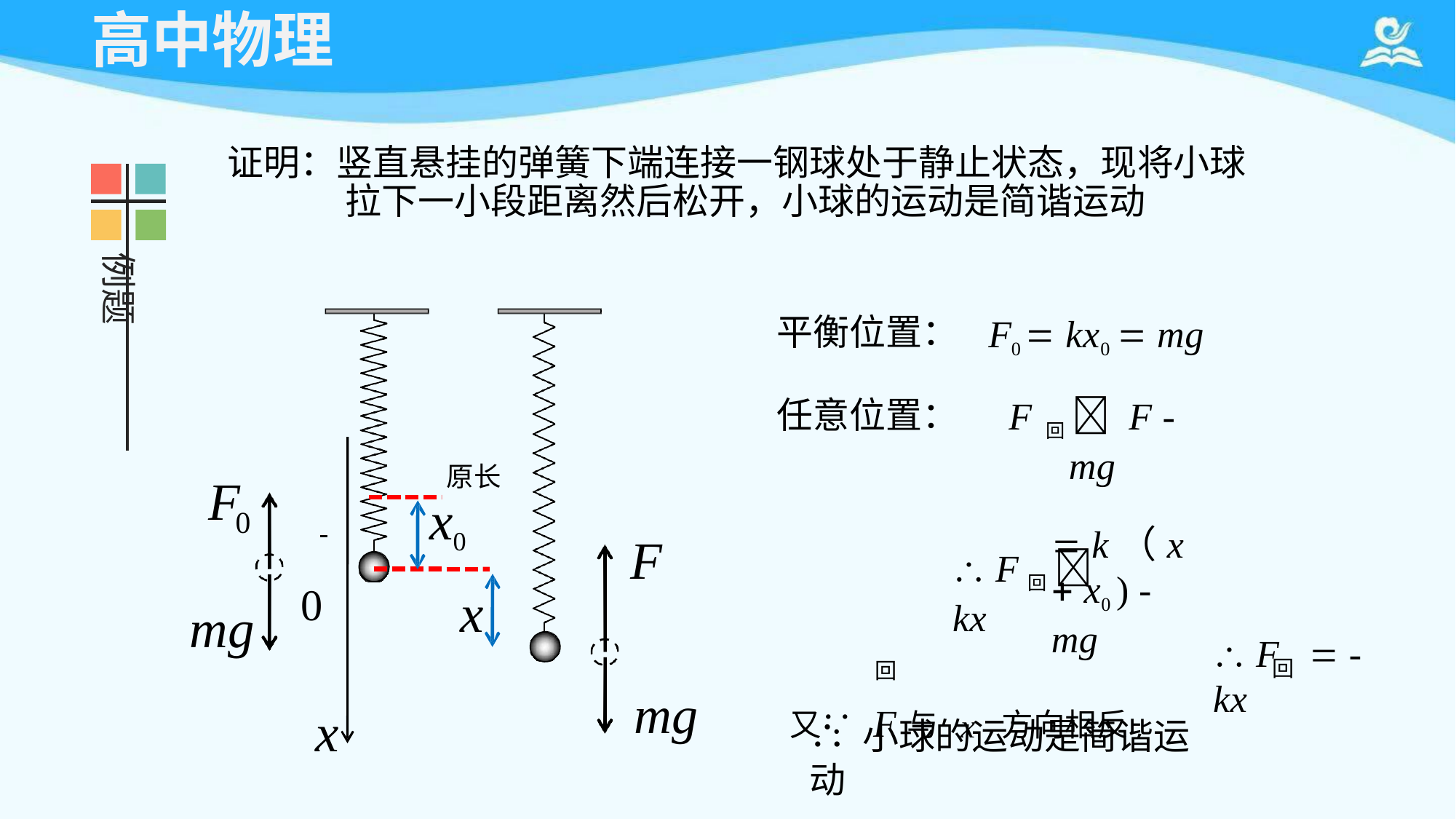

# 高中物理
证明：竖直悬挂的弹簧下端连接一钢球处于静止状态，现将小球 拉下一小段距离然后松开，小球的运动是简谐运动

例题
平衡位置：
任意位置：
F0 = kx0 = mg
F 回 = F - mg
= k（x + x0 ) - mg

原长
F
x0

0

0
F
∴ F回 = kx
又∵ F	与 x 方向相反

x
mg
∴ F	= -kx

回
回
mg
x
∴ 小球的运动是简谐运动